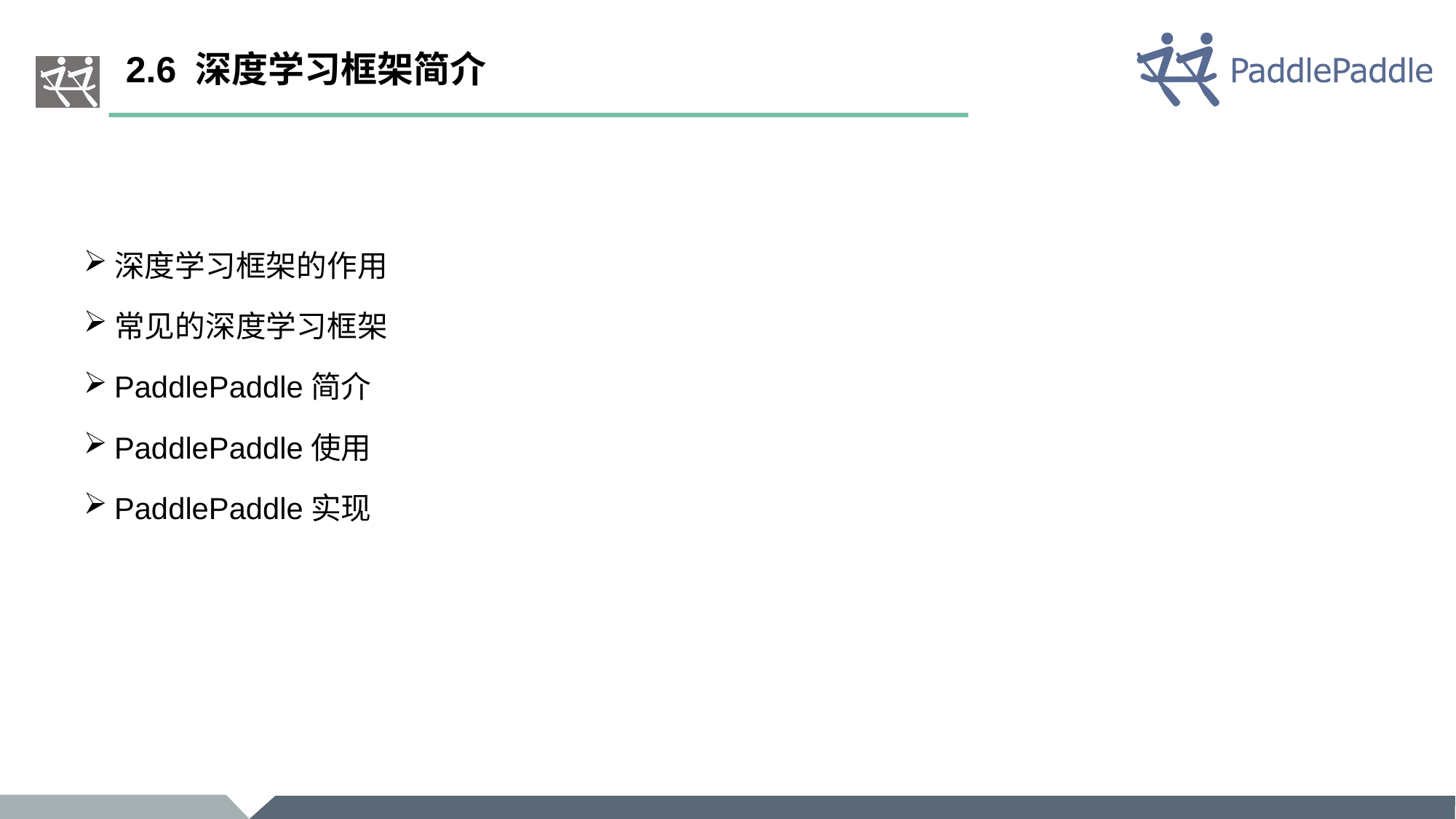

# 2.6 深度学习框架简介

深度学习框架的作用
常见的深度学习框架
PaddlePaddle简介
PaddlePaddle使用
PaddlePaddle实现